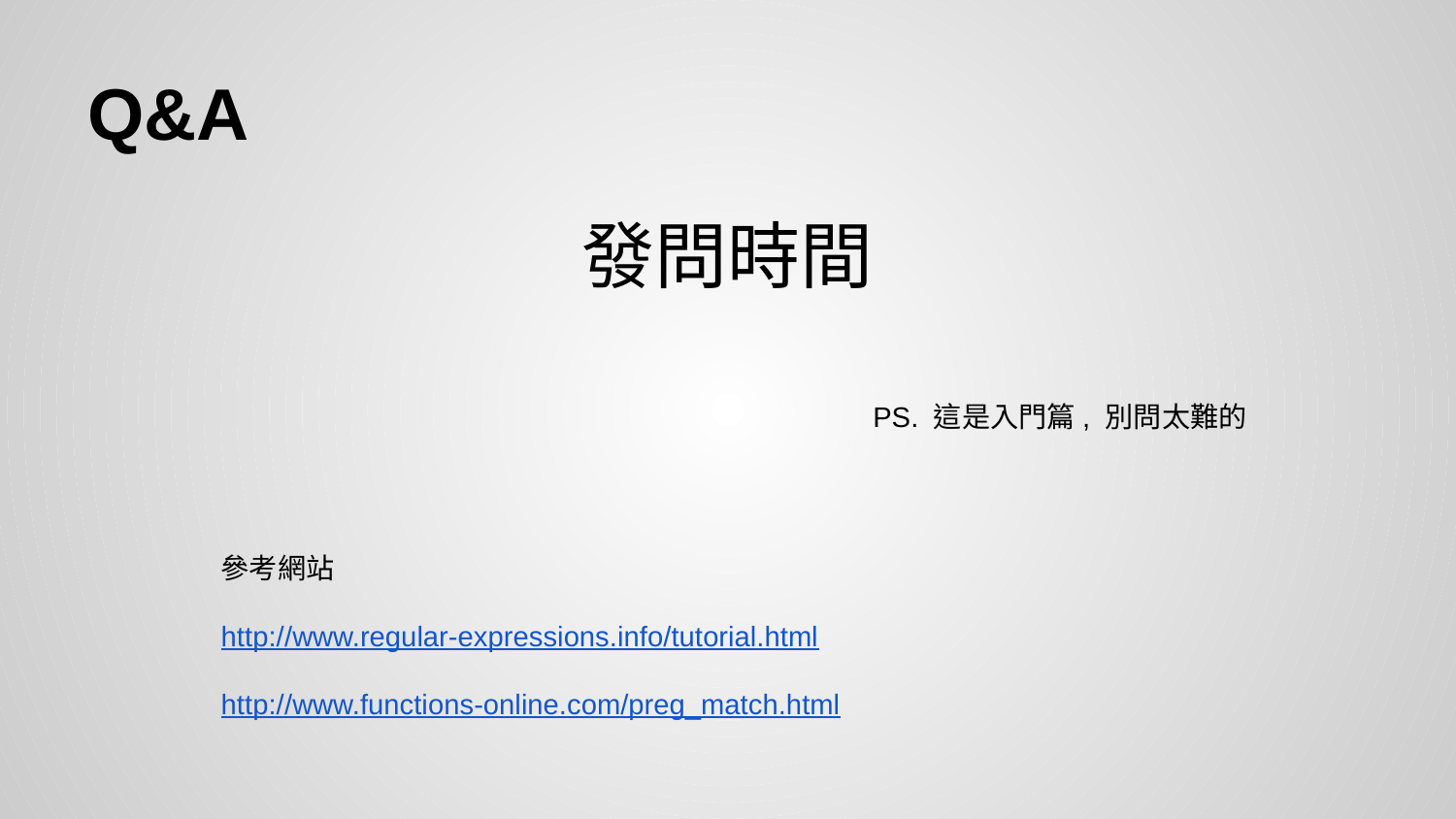

# Q&A
發問時間
PS. 這是入門篇, 別問太難的
參考網站

http://www.regular-expressions.info/tutorial.html

http://www.functions-online.com/preg_match.html